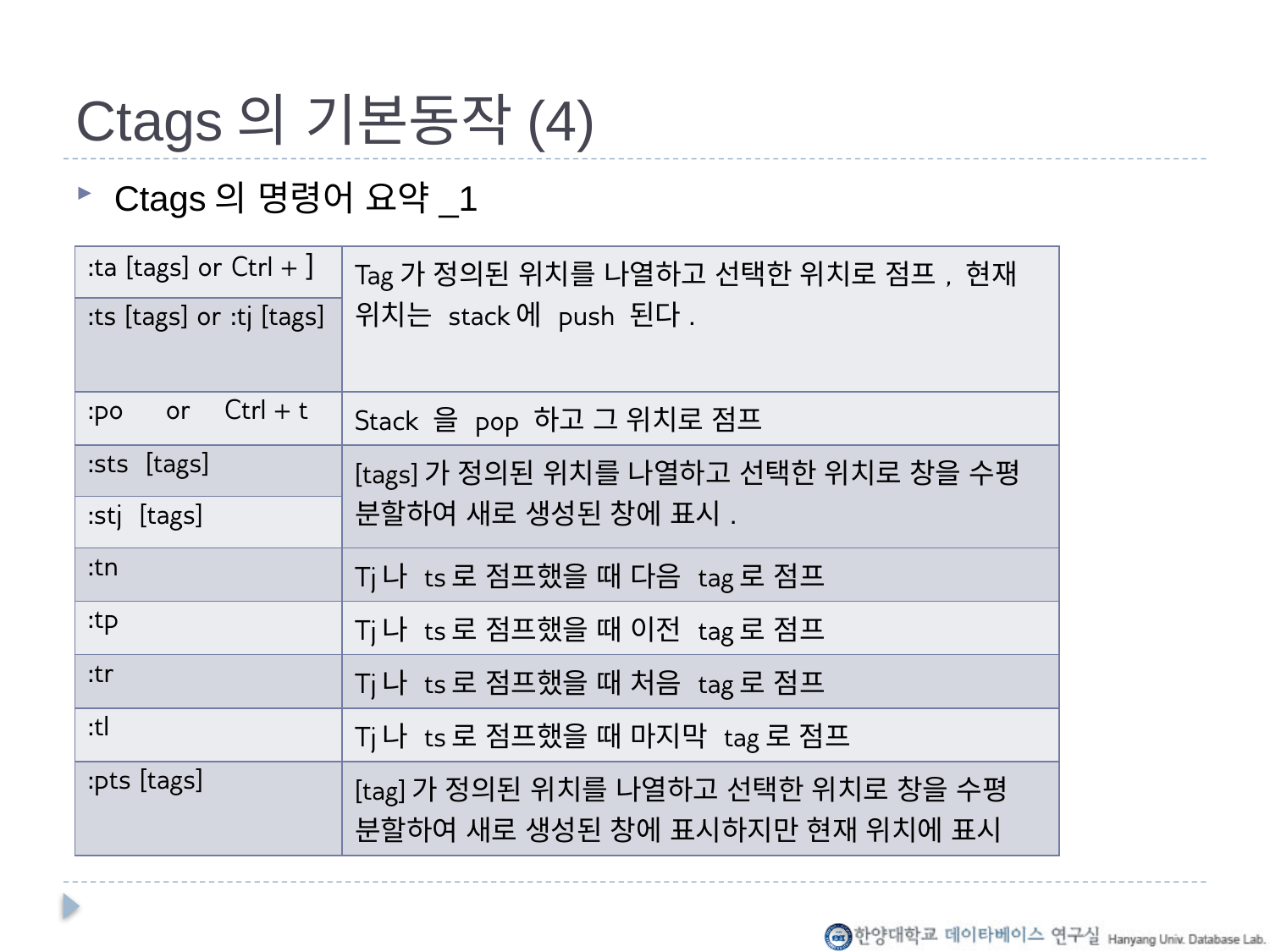

# Ctags의 기본동작(4)
Ctags의 명령어 요약_1
| :ta [tags] or Ctrl + ] | Tag가 정의된 위치를 나열하고 선택한 위치로 점프, 현재 위치는 stack에 push 된다. |
| --- | --- |
| :ts [tags] or :tj [tags] |  |
| :po or Ctrl + t | Stack 을 pop 하고 그 위치로 점프 |
| :sts [tags] | [tags]가 정의된 위치를 나열하고 선택한 위치로 창을 수평 분할하여 새로 생성된 창에 표시. |
| :stj [tags] |  |
| :tn | Tj나 ts로 점프했을 때 다음 tag로 점프 |
| :tp | Tj나 ts로 점프했을 때 이전 tag로 점프 |
| :tr | Tj나 ts로 점프했을 때 처음 tag로 점프 |
| :tl | Tj나 ts로 점프했을 때 마지막 tag로 점프 |
| :pts [tags] | [tag]가 정의된 위치를 나열하고 선택한 위치로 창을 수평 분할하여 새로 생성된 창에 표시하지만 현재 위치에 표시 |